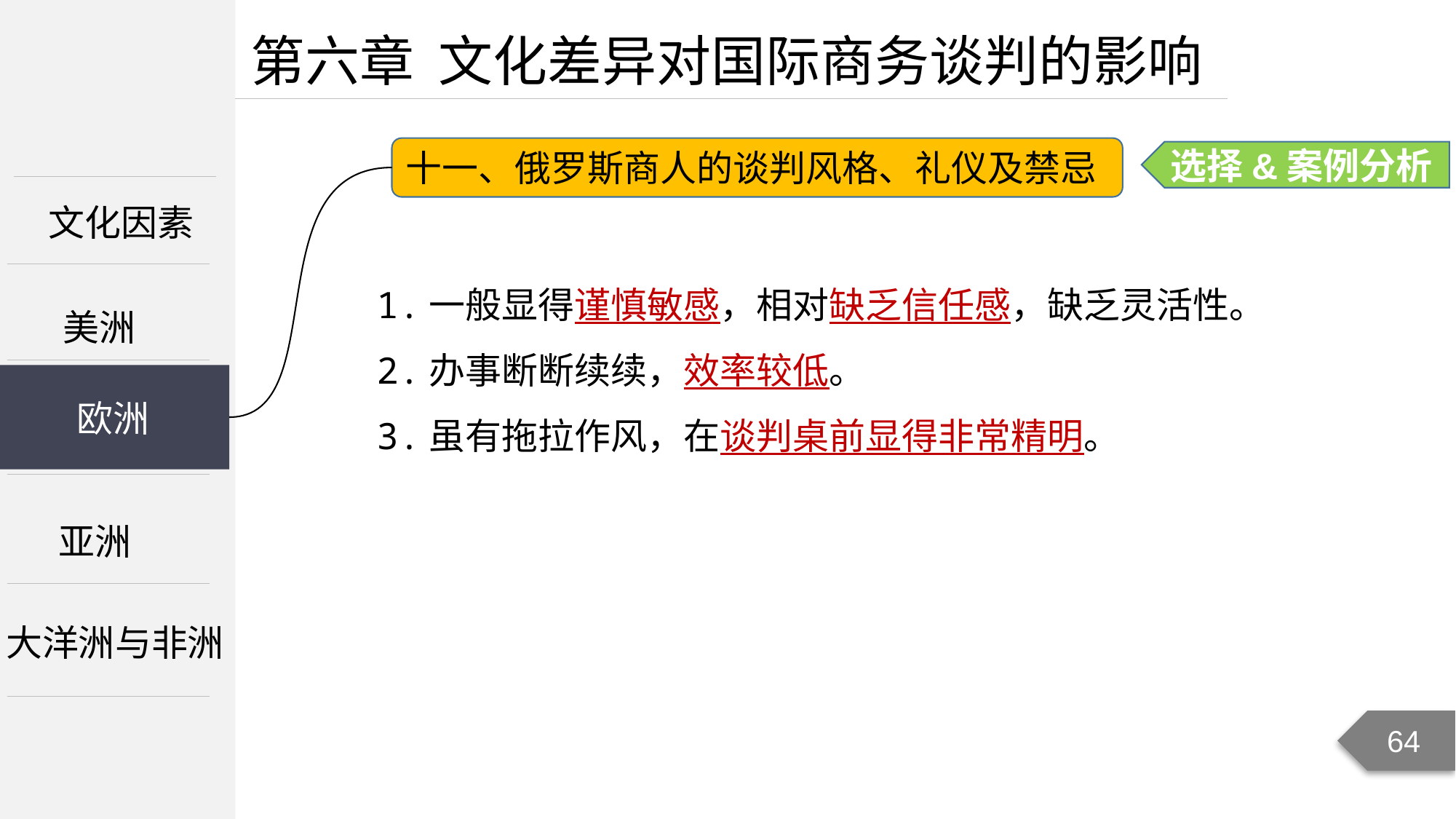

第六章  文化差异对国际商务谈判的影响
十一、俄罗斯商人的谈判风格、礼仪及禁忌
选择&案例分析
文化因素
1.一般显得谨慎敏感，相对缺乏信任感，缺乏灵活性。
2.办事断断续续，效率较低。
3.虽有拖拉作风，在谈判桌前显得非常精明。
美洲
欧洲
欧洲
亚洲
大洋洲与非洲
64